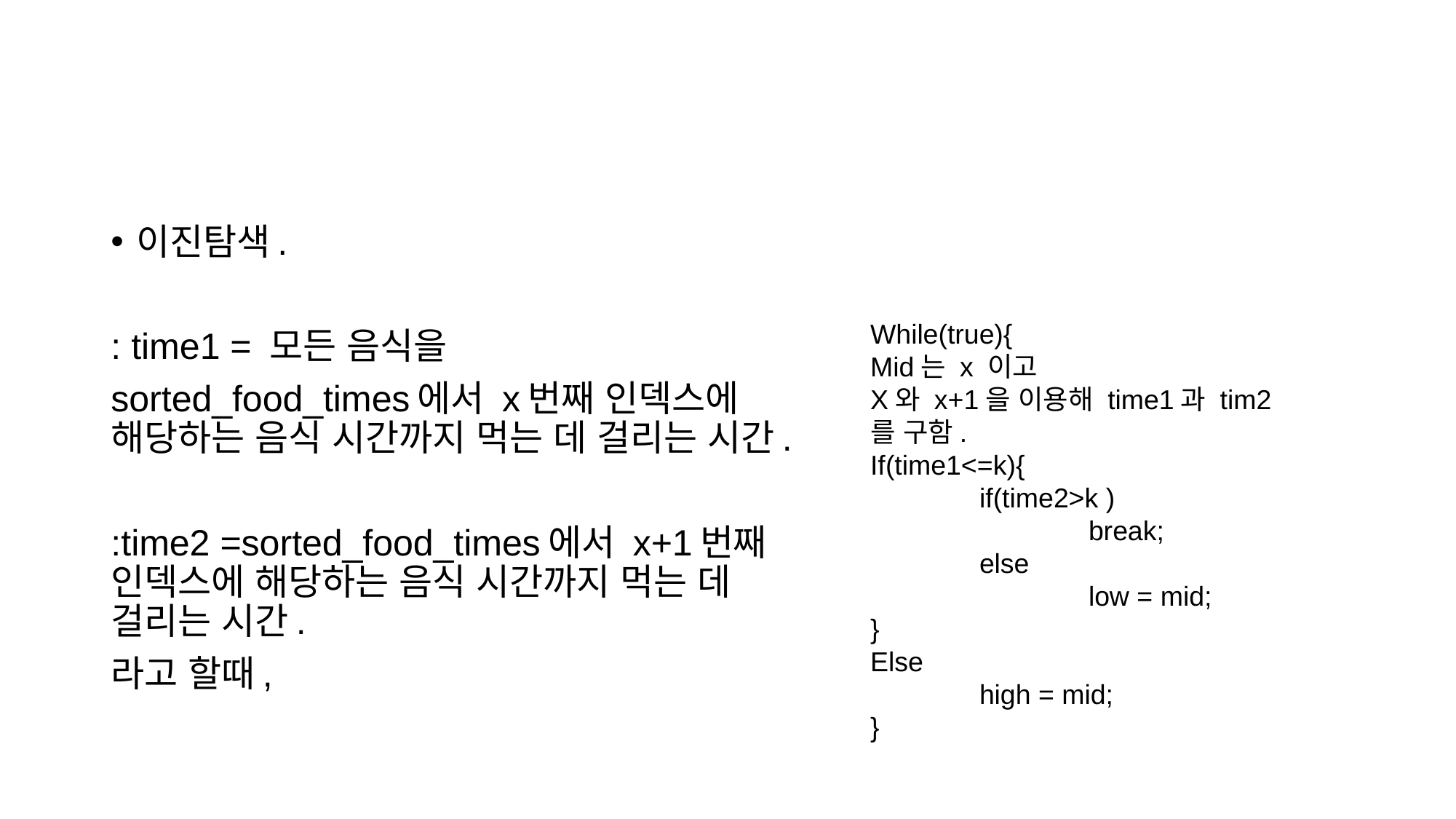

#
이진탐색.

: time1 = 모든 음식을
sorted_food_times에서 x번째 인덱스에 해당하는 음식 시간까지 먹는 데 걸리는 시간.

:time2 =sorted_food_times에서 x+1번째 인덱스에 해당하는 음식 시간까지 먹는 데 걸리는 시간.
라고 할때,
While(true){
Mid는 x 이고
X와 x+1을 이용해 time1과 tim2를 구함.
If(time1<=k){
	if(time2>k )
		break;
	else
		low = mid;
}
Else
	high = mid;
}